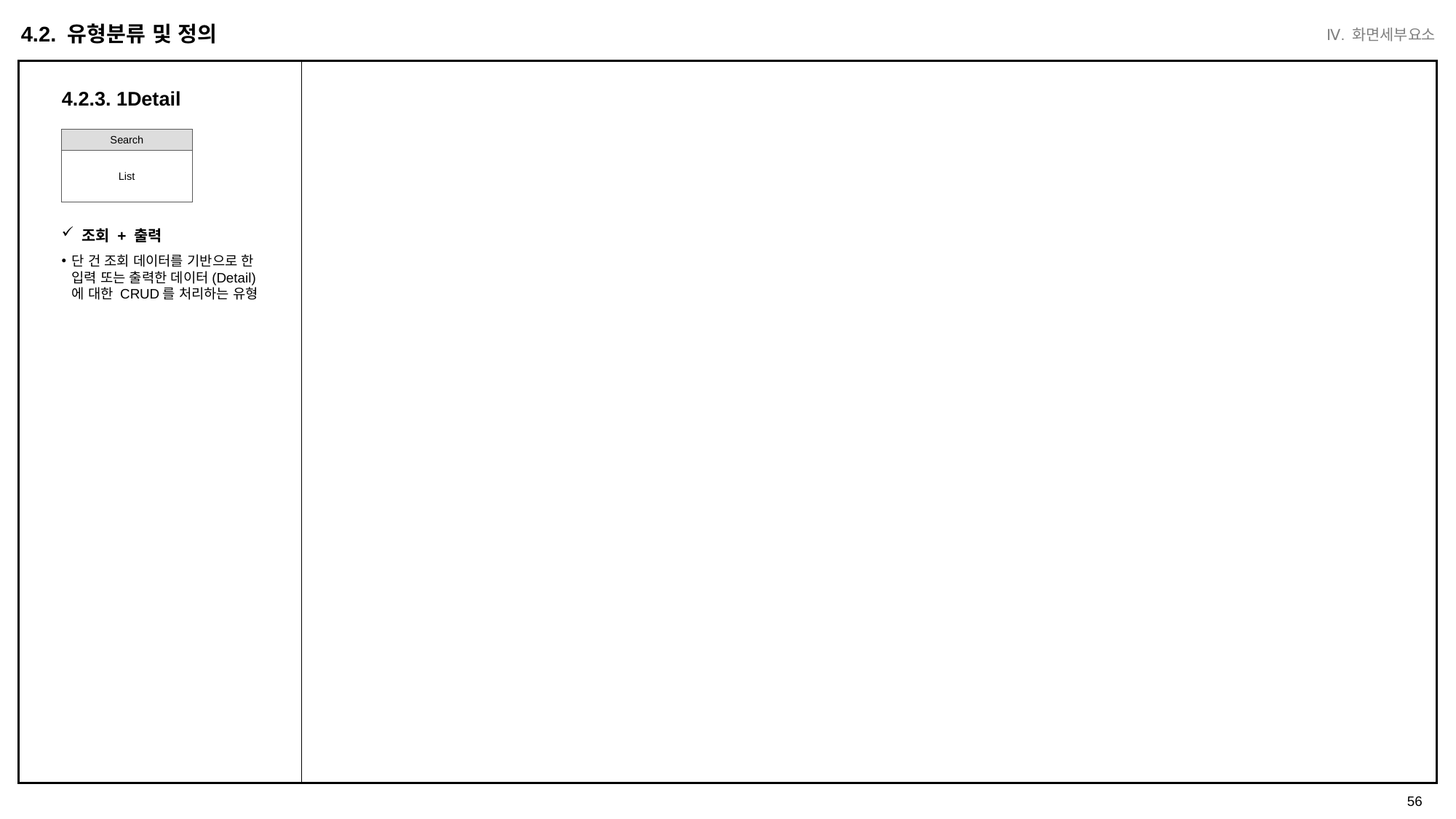

Ⅳ. 화면세부요소
4.2. 유형분류 및 정의
4.2.3. 1Detail
Search
List
조회 + 출력
단 건 조회 데이터를 기반으로 한 입력 또는 출력한 데이터(Detail)에 대한 CRUD를 처리하는 유형